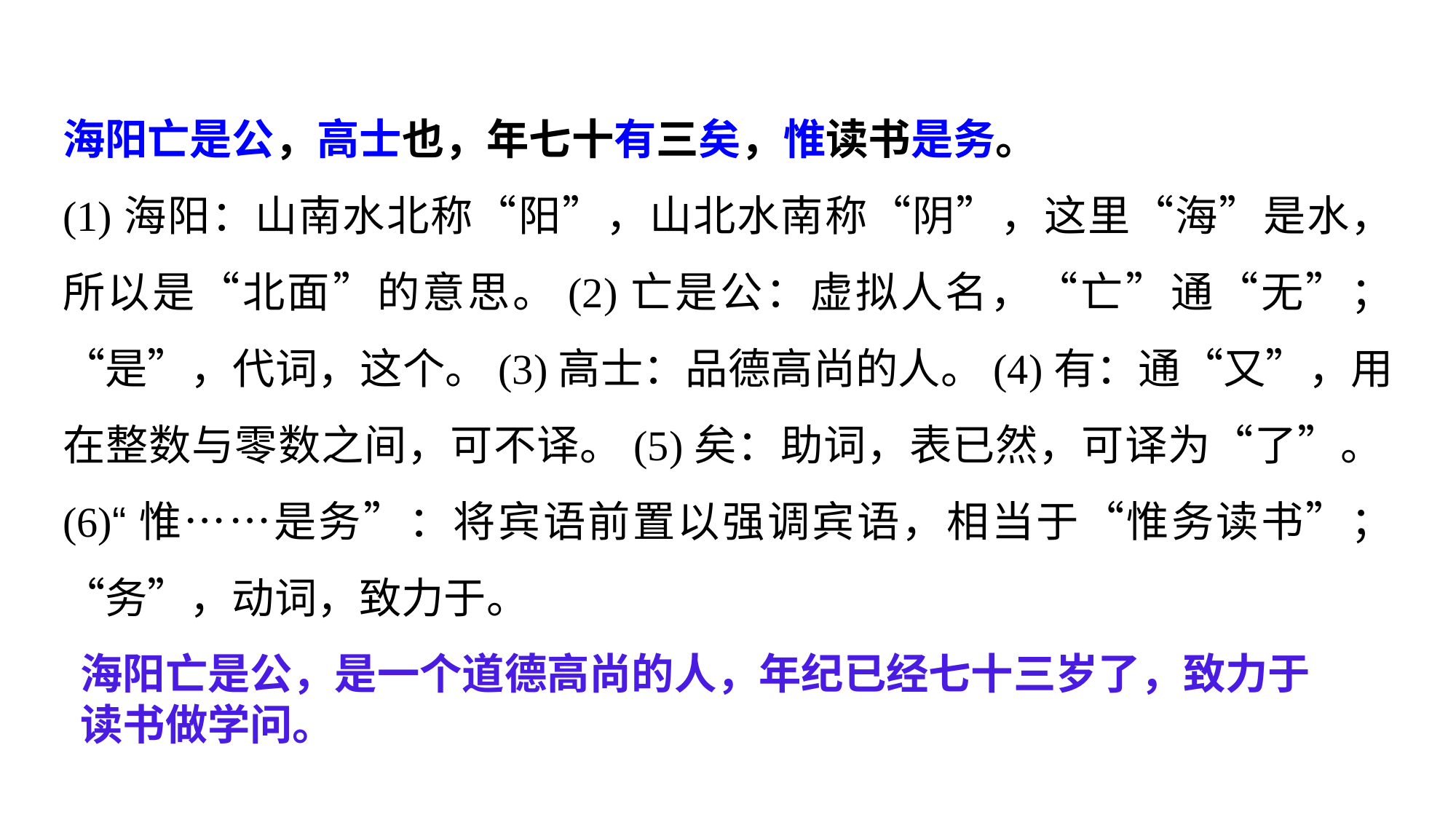

海阳亡是公，高士也，年七十有三矣，惟读书是务。
(1)海阳：山南水北称“阳”，山北水南称“阴”，这里“海”是水，所以是“北面”的意思。(2)亡是公：虚拟人名，“亡”通“无”；“是”，代词，这个。(3)高士：品德高尚的人。(4)有：通“又”，用在整数与零数之间，可不译。(5)矣：助词，表已然，可译为“了”。(6)“惟……是务”：将宾语前置以强调宾语，相当于“惟务读书”；“务”，动词，致力于。
海阳亡是公，是一个道德高尚的人，年纪已经七十三岁了，致力于读书做学问。